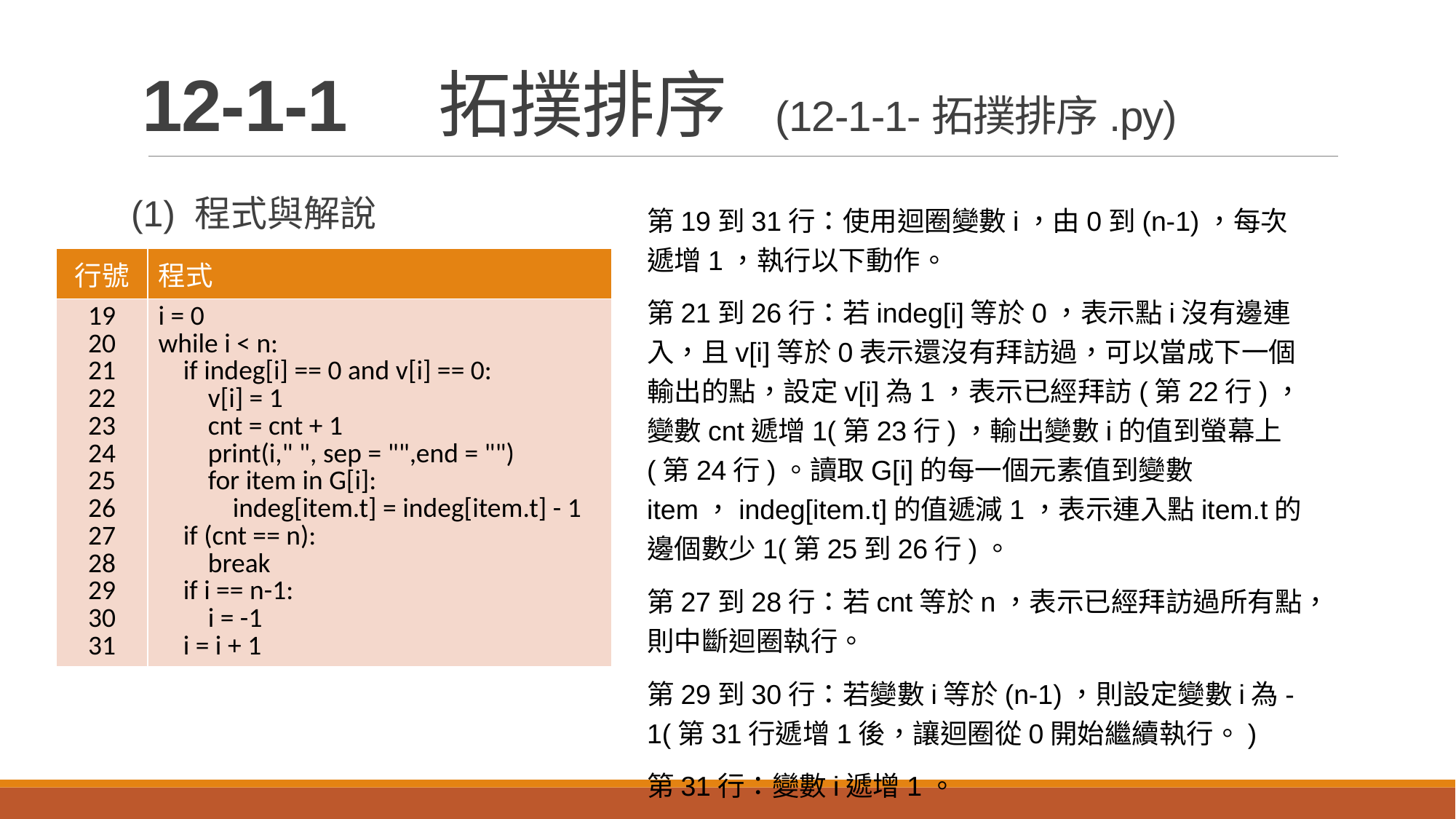

# 12-1-1　拓撲排序  (12-1-1-拓撲排序.py)
(1) 程式與解說
第19到31行：使用迴圈變數i，由0到(n-1)，每次遞增1，執行以下動作。
第21到26行：若indeg[i]等於0，表示點i沒有邊連入，且v[i]等於0表示還沒有拜訪過，可以當成下一個輸出的點，設定v[i]為1，表示已經拜訪(第22行)，變數cnt遞增1(第23行)，輸出變數i的值到螢幕上(第24行)。讀取G[i]的每一個元素值到變數item，indeg[item.t]的值遞減1，表示連入點item.t的邊個數少1(第25到26行)。
第27到28行：若cnt等於n，表示已經拜訪過所有點，則中斷迴圈執行。
第29到30行：若變數i等於(n-1)，則設定變數i為-1(第31行遞增1後，讓迴圈從0開始繼續執行。)
第31行：變數i遞增1。
| 行號 | 程式 |
| --- | --- |
| 19 20 21 22 23 24 25 26 27 28 29 30 31 | i = 0 while i < n: if indeg[i] == 0 and v[i] == 0: v[i] = 1 cnt = cnt + 1 print(i," ", sep = "",end = "") for item in G[i]: indeg[item.t] = indeg[item.t] - 1 if (cnt == n): break if i == n-1: i = -1 i = i + 1 |